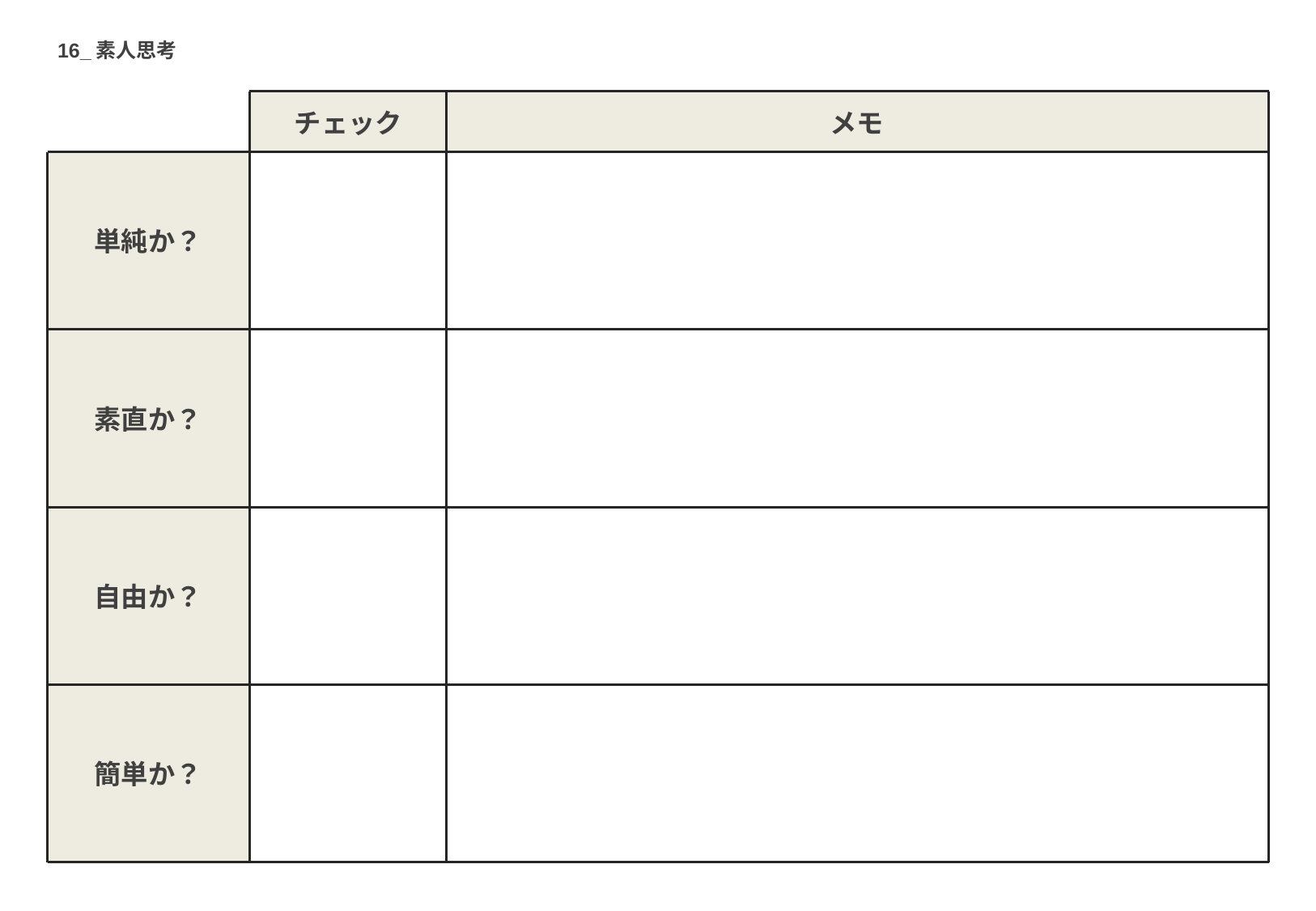

16_素人思考

チェック
メモ

単純か？
素直か？
自由か？
簡単か？